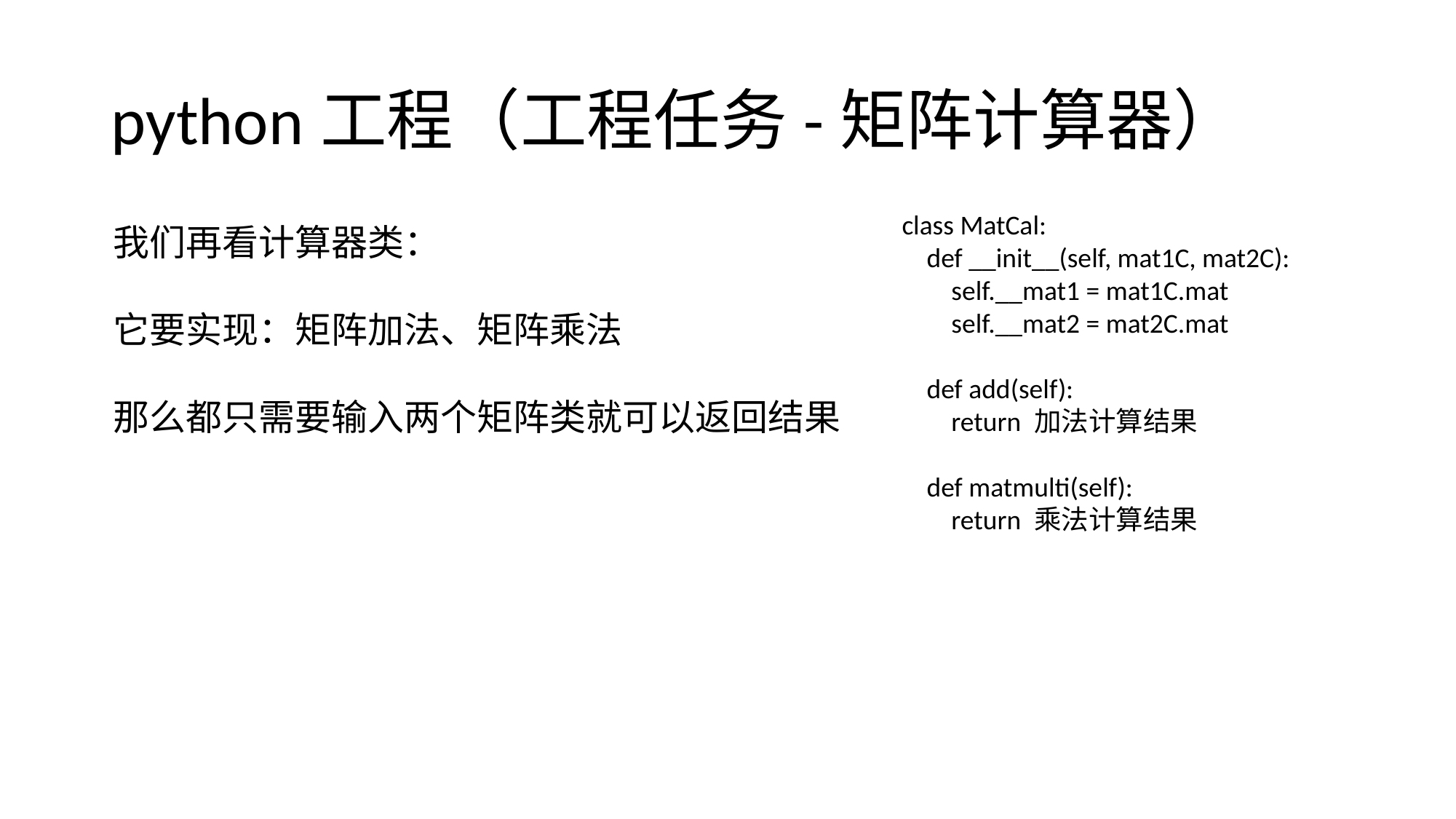

# python工程（工程任务-矩阵计算器）

class MatCal:
    def __init__(self, mat1C, mat2C):
        self.__mat1 = mat1C.mat
        self.__mat2 = mat2C.mat

    def add(self):
        return 加法计算结果

    def matmulti(self):
        return 乘法计算结果

我们再看计算器类：

它要实现：矩阵加法、矩阵乘法

那么都只需要输入两个矩阵类就可以返回结果